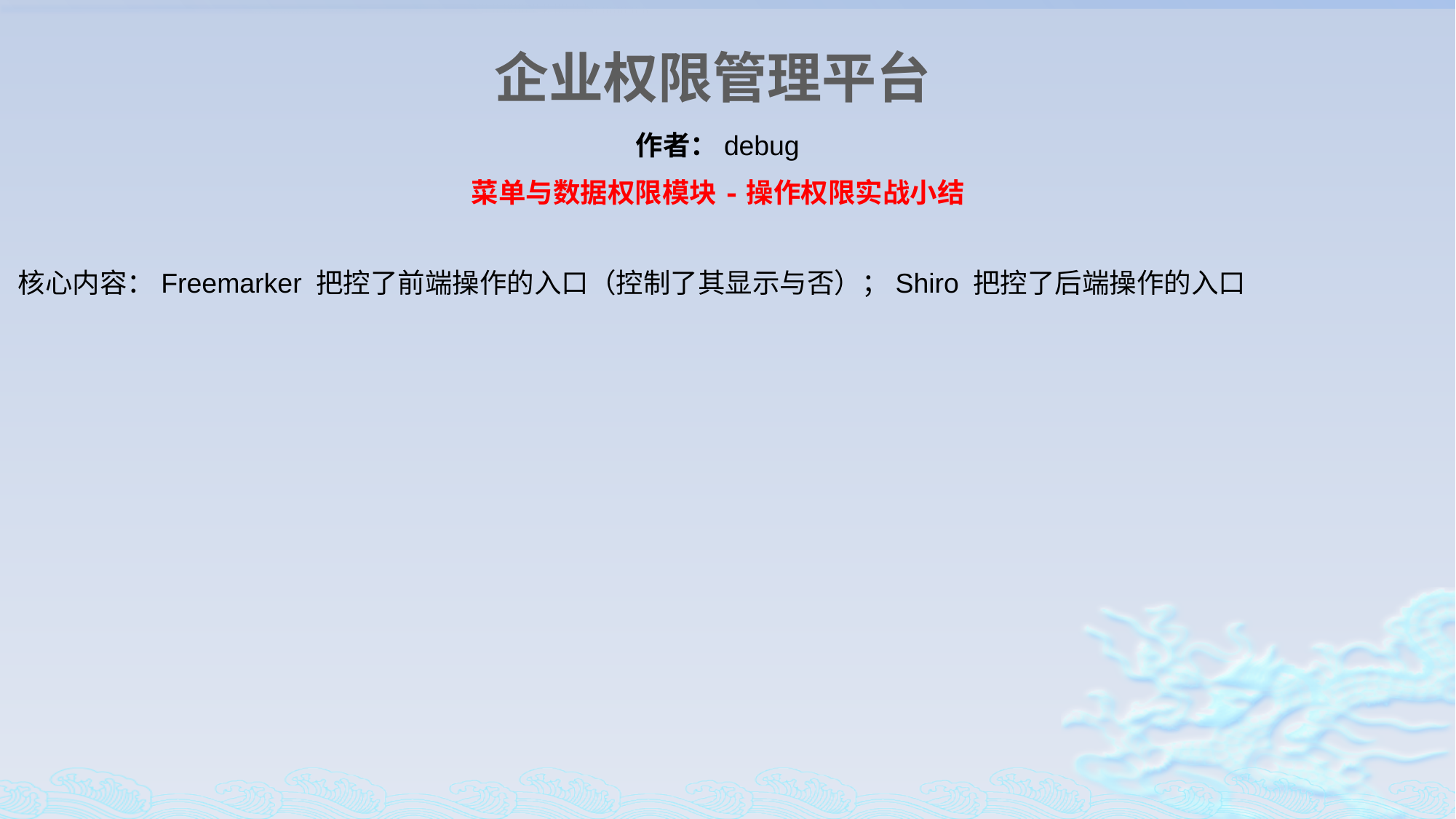

企业权限管理平台
作者：debug
菜单与数据权限模块-操作权限实战小结
核心内容：Freemarker 把控了前端操作的入口（控制了其显示与否）；Shiro 把控了后端操作的入口